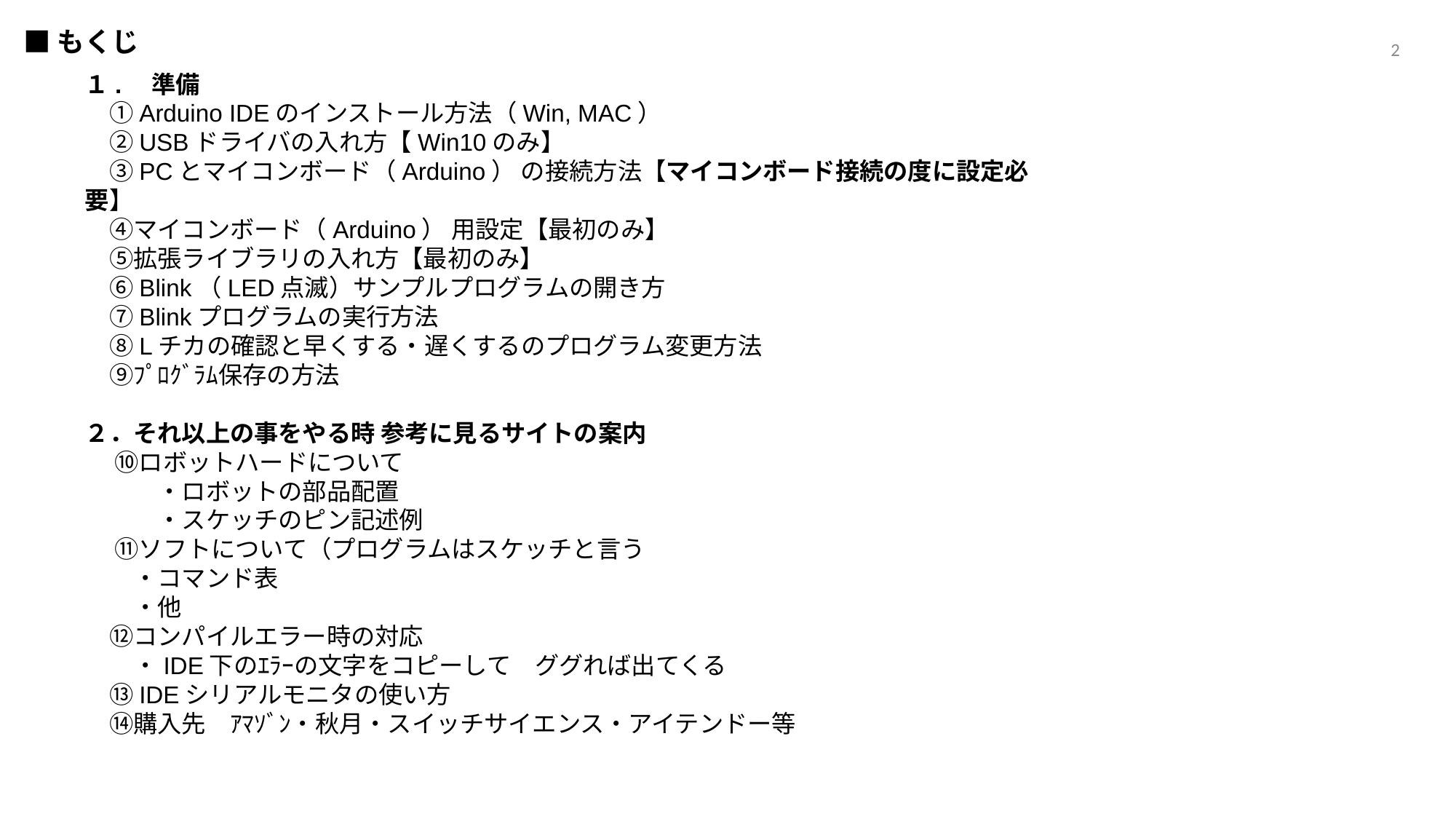

■もくじ
2
１.　準備
　①Arduino IDEのインストール方法（Win, MAC）
　②USBドライバの入れ方【Win10のみ】
　③PCとマイコンボード（Arduino） の接続方法【マイコンボード接続の度に設定必要】
　④マイコンボード（Arduino） 用設定【最初のみ】
　⑤拡張ライブラリの入れ方【最初のみ】
　⑥Blink（LED点滅）サンプルプログラムの開き方
　⑦Blinkプログラムの実行方法
　⑧Lチカの確認と早くする・遅くするのプログラム変更方法
　⑨ﾌﾟﾛｸﾞﾗﾑ保存の方法

２．それ以上の事をやる時 参考に見るサイトの案内
　 ⑩ロボットハードについて
　　　・ロボットの部品配置
　　　・スケッチのピン記述例
　 ⑪ソフトについて（プログラムはスケッチと言う
　　・コマンド表
　　・他
　⑫コンパイルエラー時の対応
　　・IDE下のｴﾗｰの文字をコピーして　ググれば出てくる
　⑬IDEシリアルモニタの使い方
　⑭購入先　ｱﾏｿﾞﾝ・秋月・スイッチサイエンス・アイテンドー等